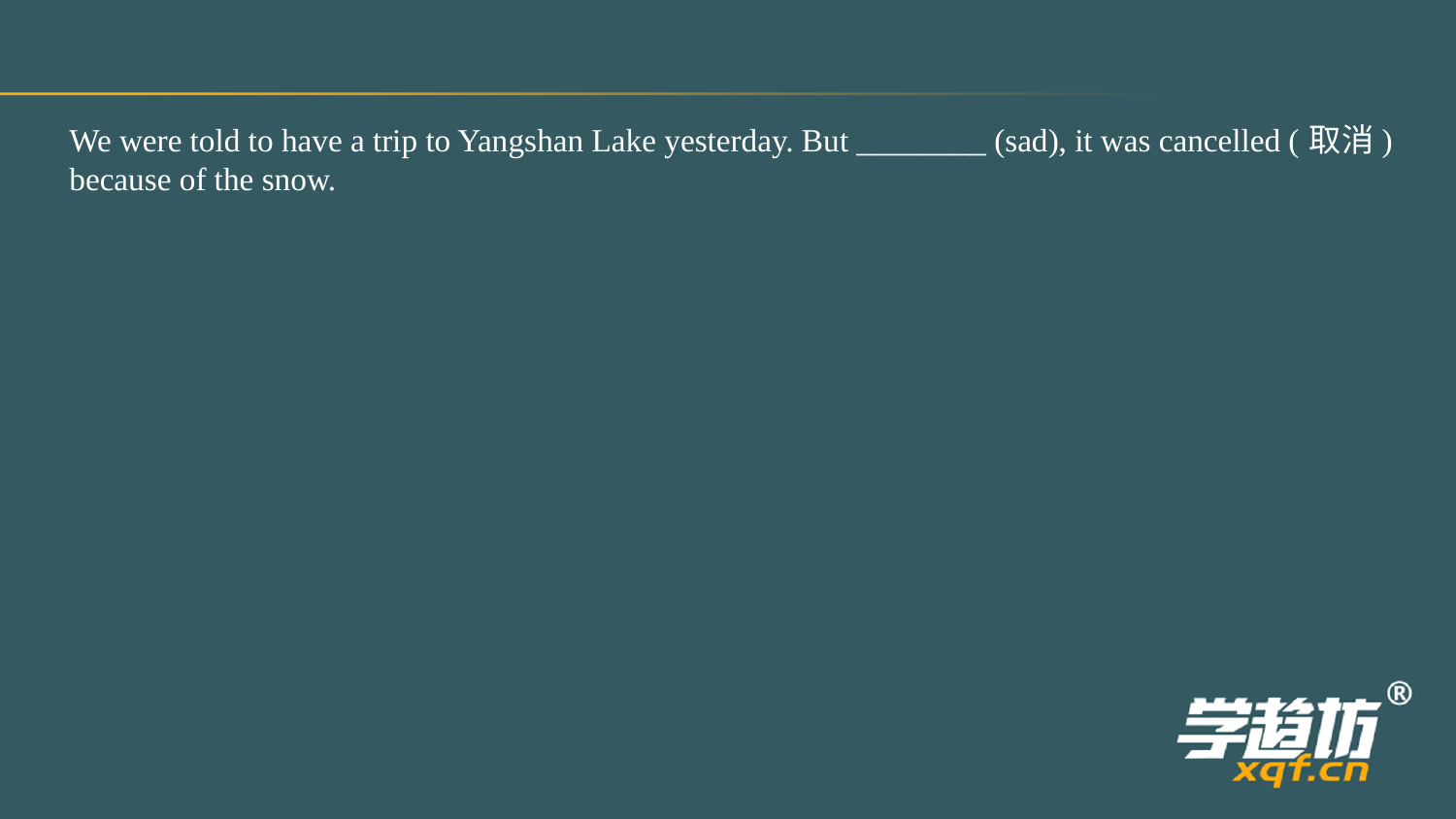

We were told to have a trip to Yangshan Lake yesterday. But ________ (sad), it was cancelled (取消)
because of the snow.